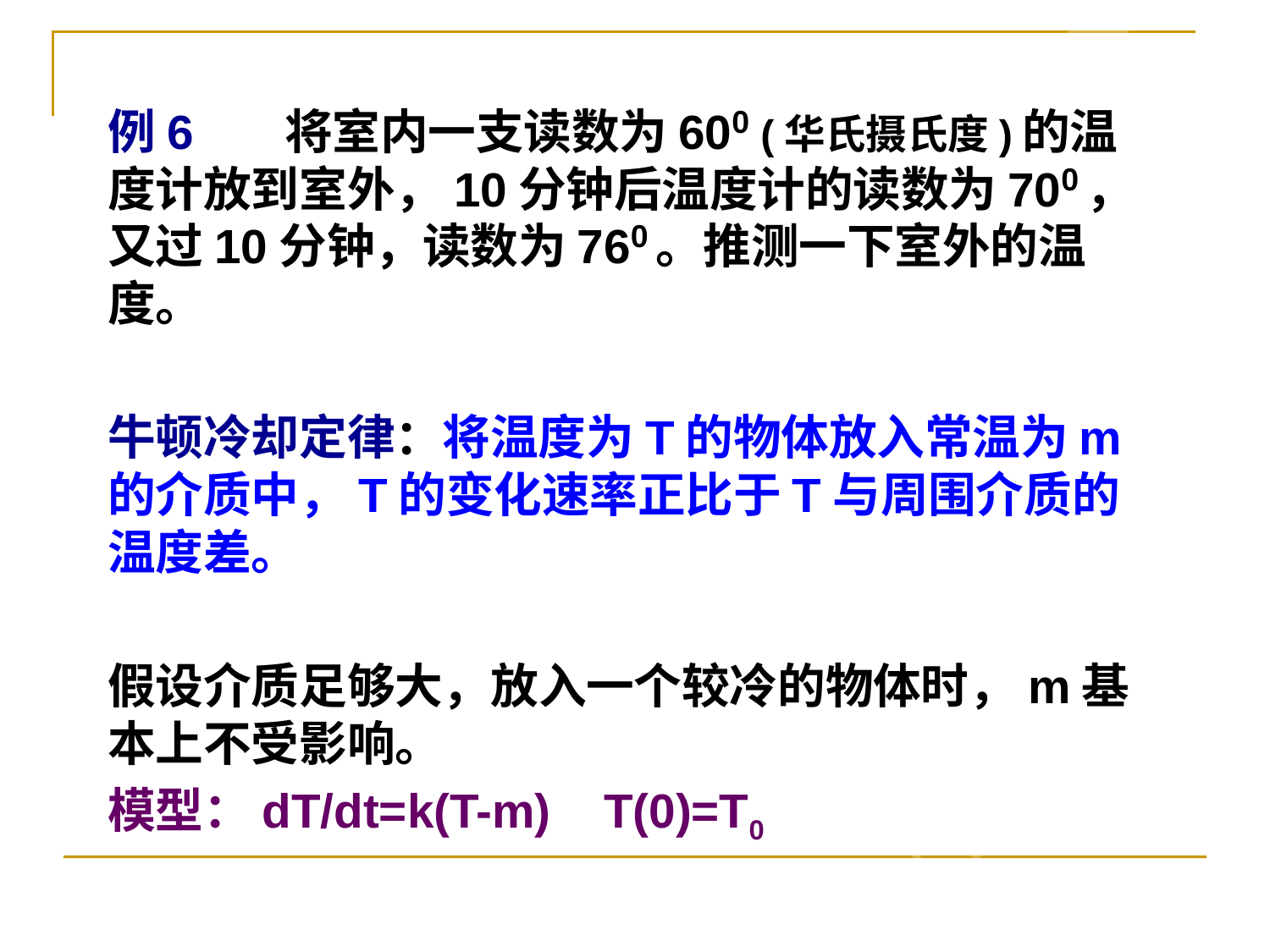

例6      将室内一支读数为600 (华氏摄氏度)的温度计放到室外，10分钟后温度计的读数为700，又过10分钟，读数为760。推测一下室外的温度。

牛顿冷却定律：将温度为T的物体放入常温为m的介质中，T的变化速率正比于T与周围介质的温度差。

假设介质足够大，放入一个较冷的物体时，m基本上不受影响。
模型：dT/dt=k(T-m)    T(0)=T0